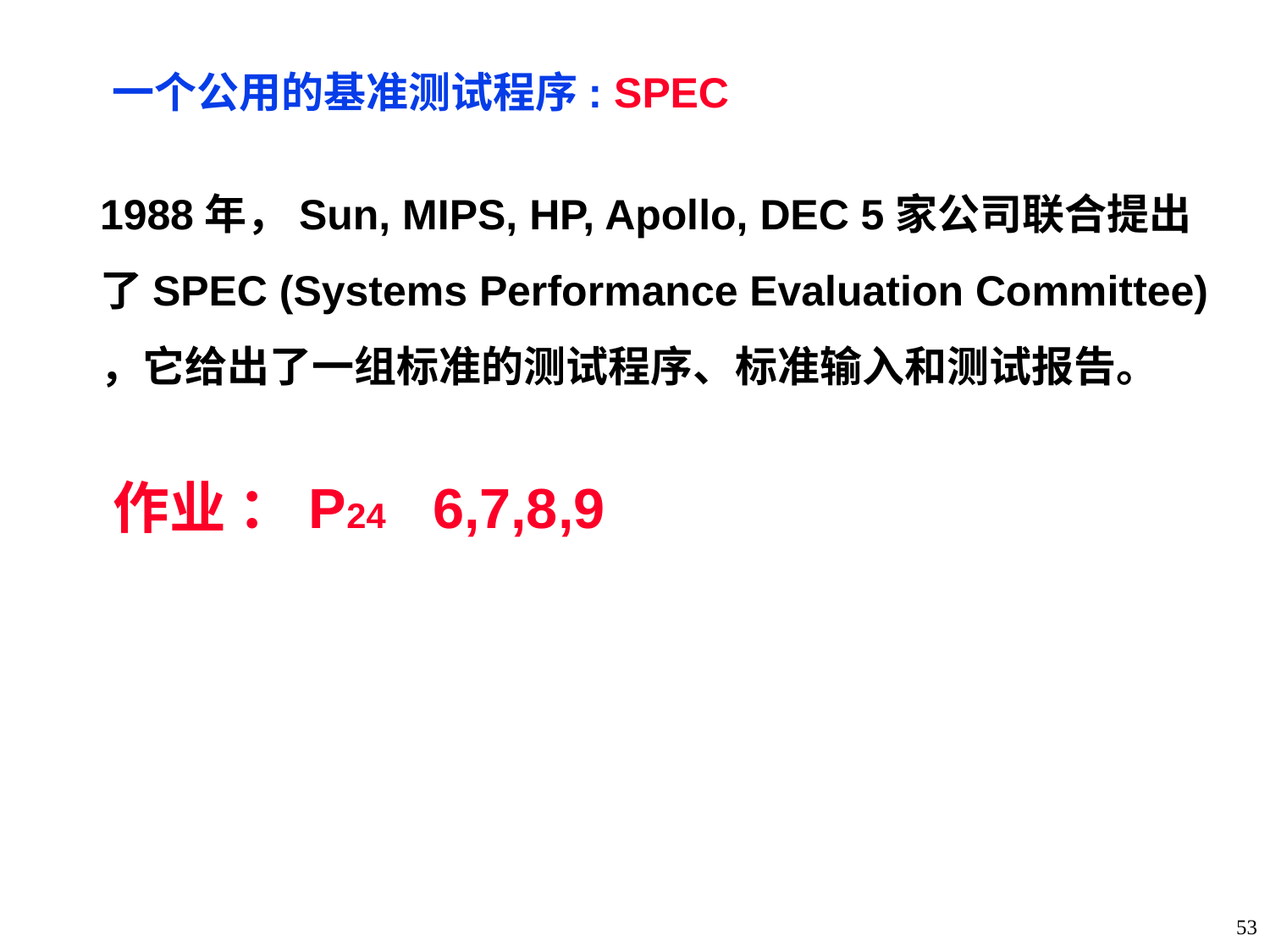

一个公用的基准测试程序: SPEC
1988年，Sun, MIPS, HP, Apollo, DEC 5家公司联合提出了SPEC (Systems Performance Evaluation Committee) ，它给出了一组标准的测试程序、标准输入和测试报告。
# 作业 ：P24   6,7,8,9
53